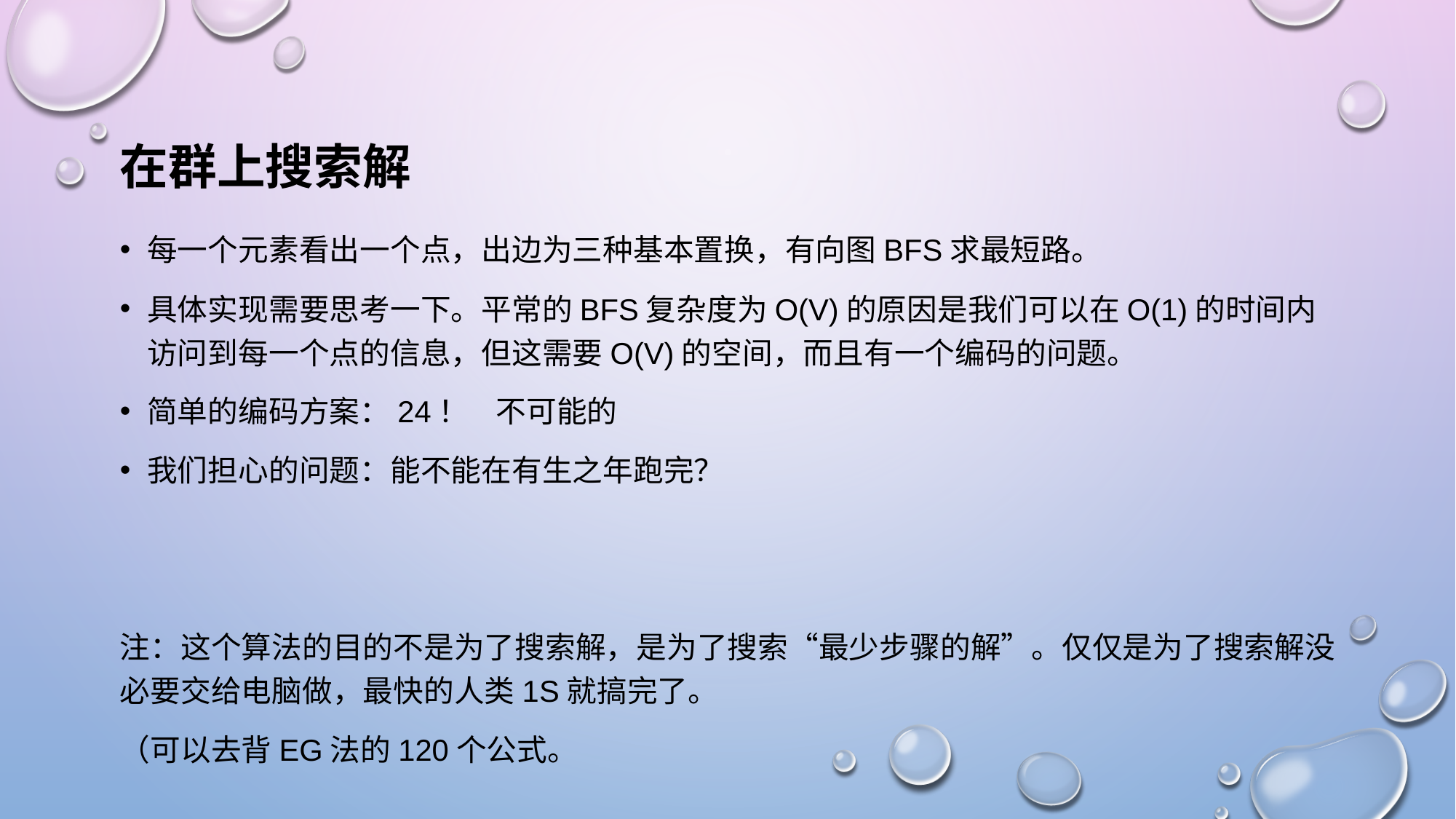

# 在群上搜索解
每一个元素看出一个点，出边为三种基本置换，有向图BFS求最短路。
具体实现需要思考一下。平常的BFS复杂度为O(V)的原因是我们可以在O(1)的时间内访问到每一个点的信息，但这需要O(V)的空间，而且有一个编码的问题。
简单的编码方案：24！    不可能的
我们担心的问题：能不能在有生之年跑完？

注：这个算法的目的不是为了搜索解，是为了搜索“最少步骤的解”。仅仅是为了搜索解没必要交给电脑做，最快的人类1s就搞完了。
（可以去背EG法的120个公式。